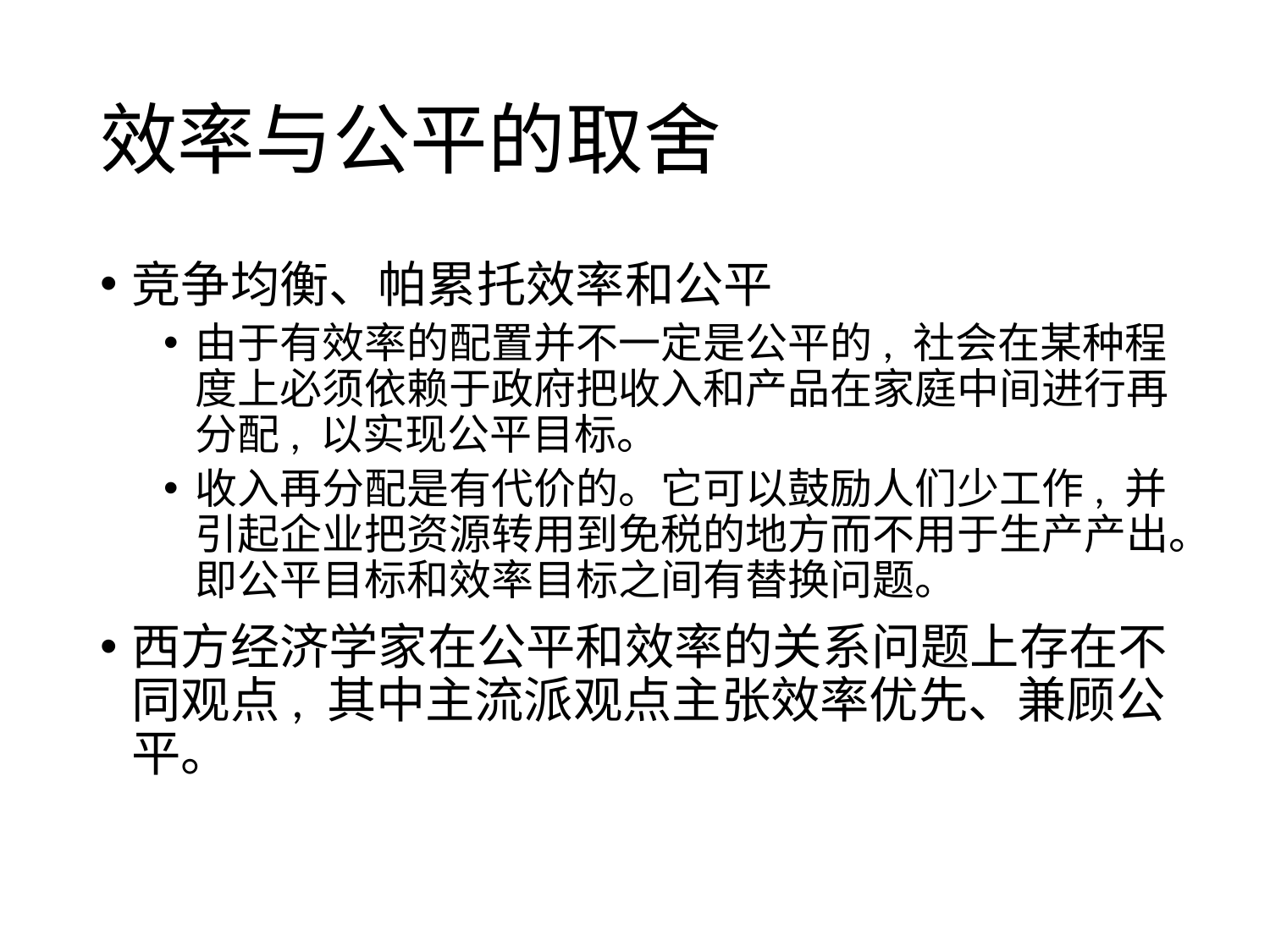

# 效率与公平的取舍
竞争均衡、帕累托效率和公平
由于有效率的配置并不一定是公平的, 社会在某种程度上必须依赖于政府把收入和产品在家庭中间进行再分配, 以实现公平目标。
收入再分配是有代价的。它可以鼓励人们少工作, 并引起企业把资源转用到免税的地方而不用于生产产出。即公平目标和效率目标之间有替换问题。
西方经济学家在公平和效率的关系问题上存在不同观点, 其中主流派观点主张效率优先、兼顾公平。